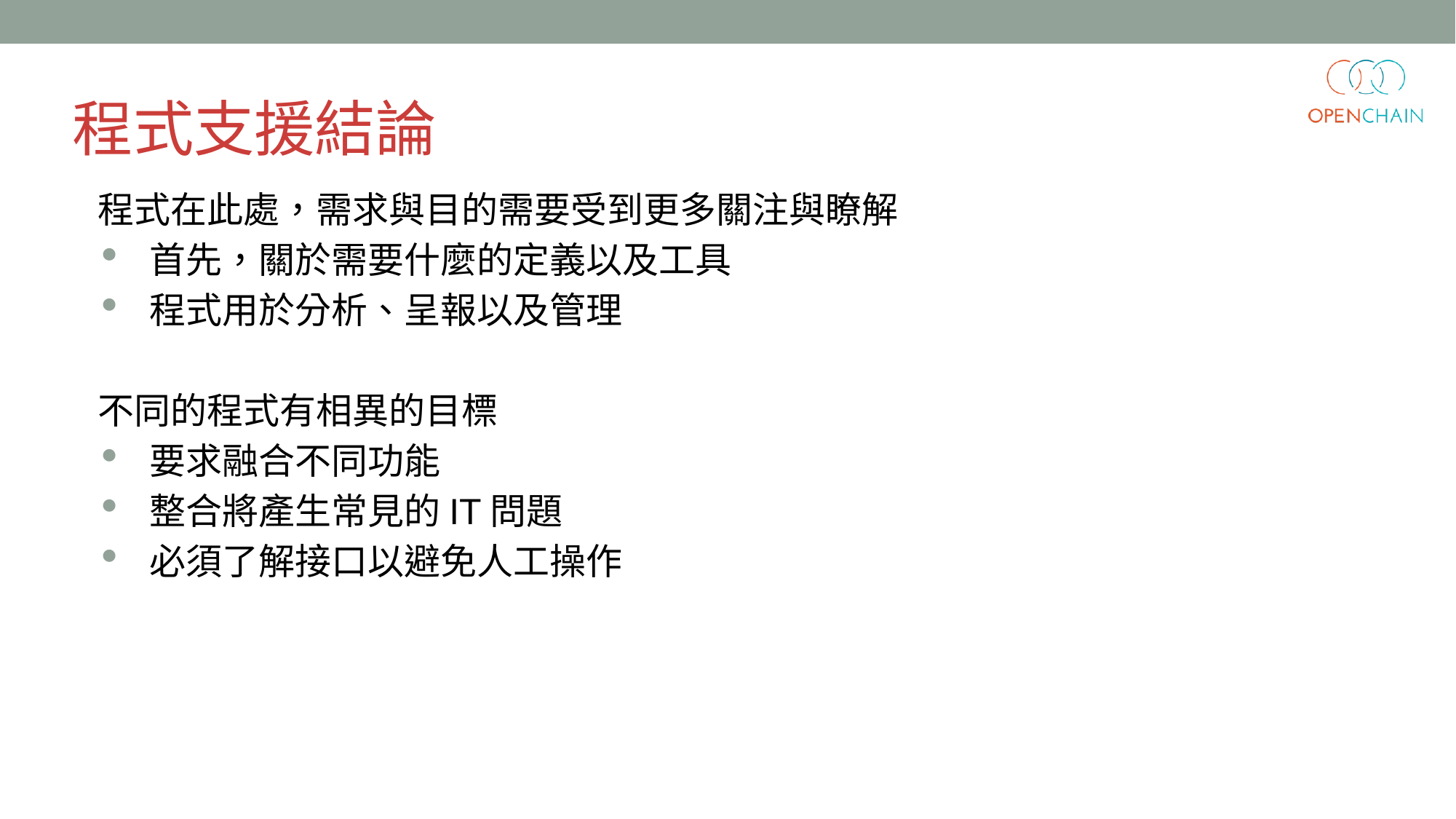

程式支援結論
程式在此處，需求與目的需要受到更多關注與瞭解
首先，關於需要什麼的定義以及工具
程式用於分析、呈報以及管理

不同的程式有相異的目標
要求融合不同功能
整合將產生常見的IT問題
必須了解接口以避免人工操作